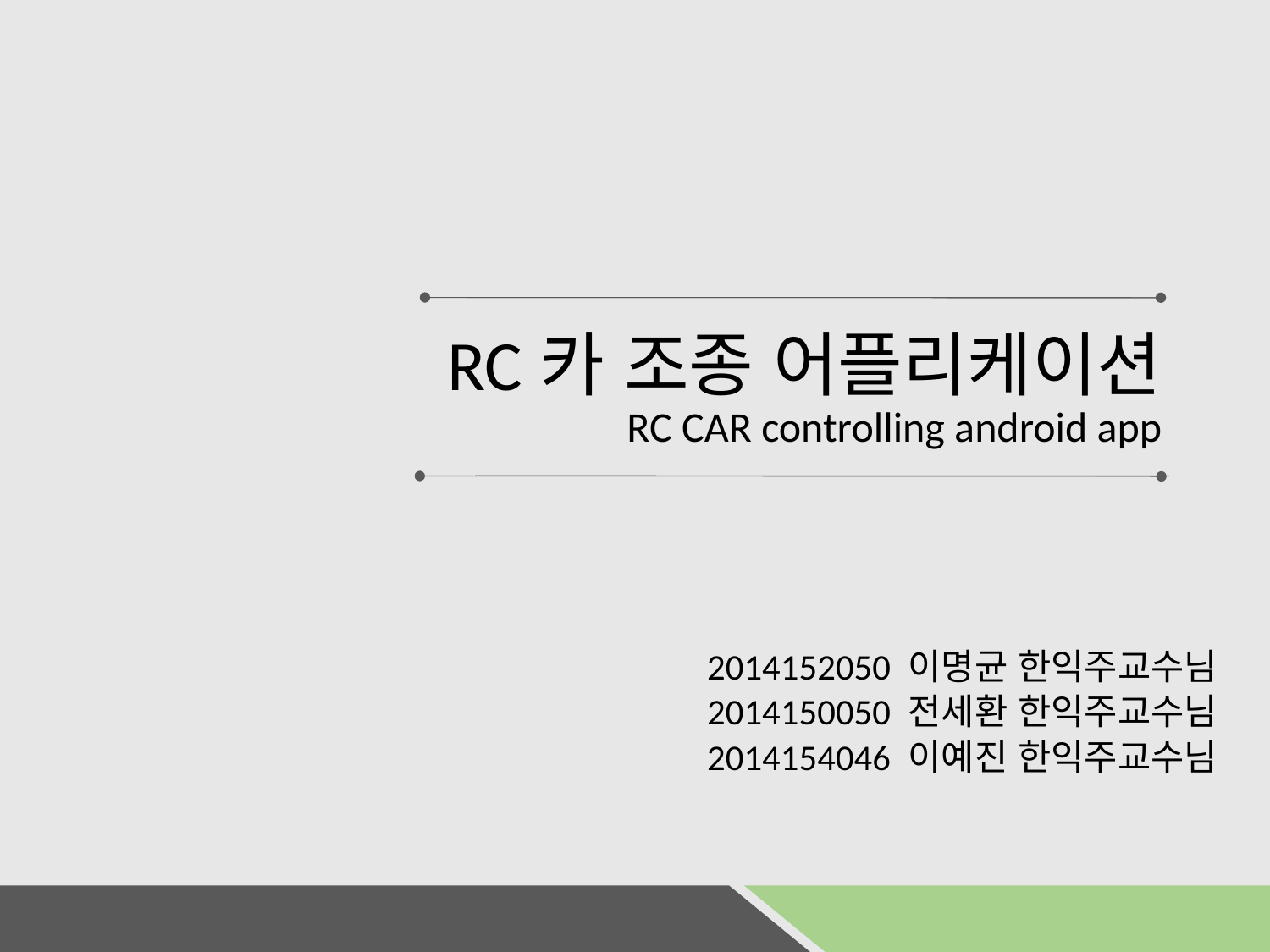

# RC카 조종 어플리케이션 RC CAR controlling android app

2014152050 이명균 한익주교수님
2014150050 전세환 한익주교수님
2014154046 이예진 한익주교수님